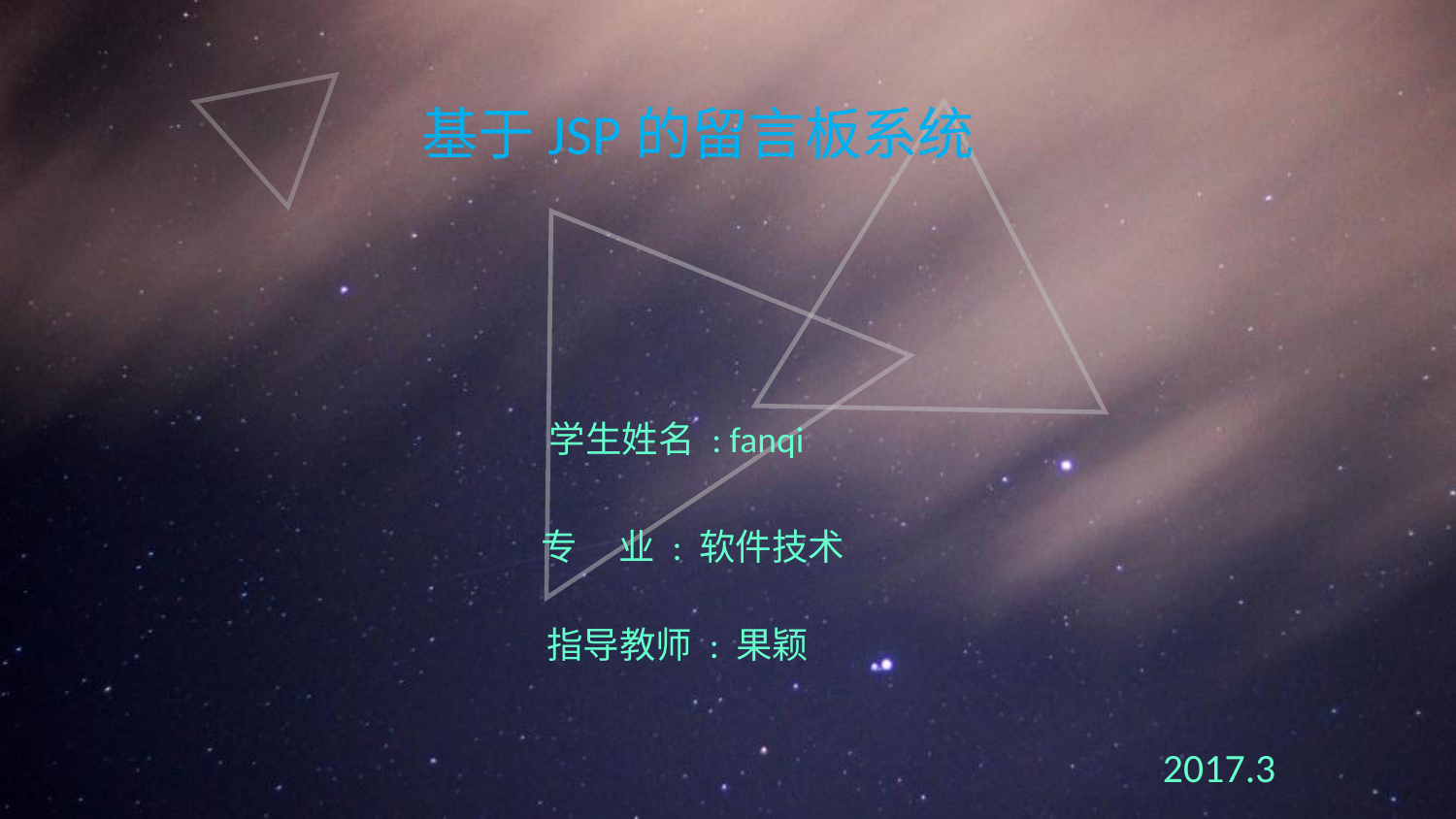

基于JSP的留言板系统

学生姓名 : fanqi
专     业 : 软件技术
指导教师 : 果颖
2017.3